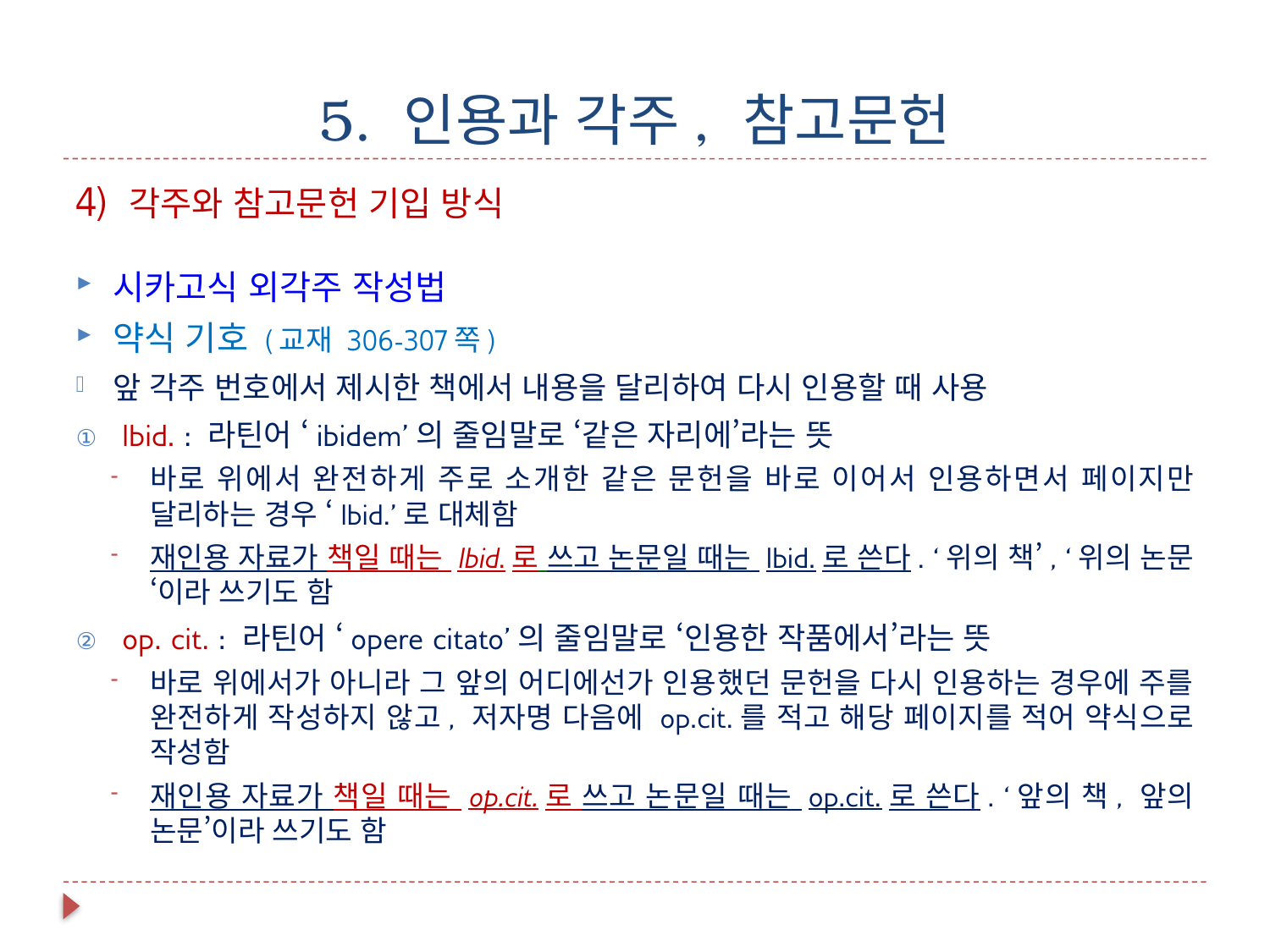

# 5. 인용과 각주, 참고문헌
4) 각주와 참고문헌 기입 방식

시카고식 외각주 작성법
약식 기호 (교재 306-307쪽)
앞 각주 번호에서 제시한 책에서 내용을 달리하여 다시 인용할 때 사용
Ibid. : 라틴어 ‘ibidem’의 줄임말로 ‘같은 자리에’라는 뜻
바로 위에서 완전하게 주로 소개한 같은 문헌을 바로 이어서 인용하면서 페이지만 달리하는 경우 ‘Ibid.’로 대체함
재인용 자료가 책일 때는 Ibid.로 쓰고 논문일 때는 Ibid.로 쓴다. ‘위의 책’, ‘위의 논문‘이라 쓰기도 함
op. cit. : 라틴어 ‘opere citato’의 줄임말로 ‘인용한 작품에서’라는 뜻
바로 위에서가 아니라 그 앞의 어디에선가 인용했던 문헌을 다시 인용하는 경우에 주를 완전하게 작성하지 않고, 저자명 다음에 op.cit.를 적고 해당 페이지를 적어 약식으로 작성함
재인용 자료가 책일 때는 op.cit.로 쓰고 논문일 때는 op.cit.로 쓴다. ‘앞의 책, 앞의 논문’이라 쓰기도 함